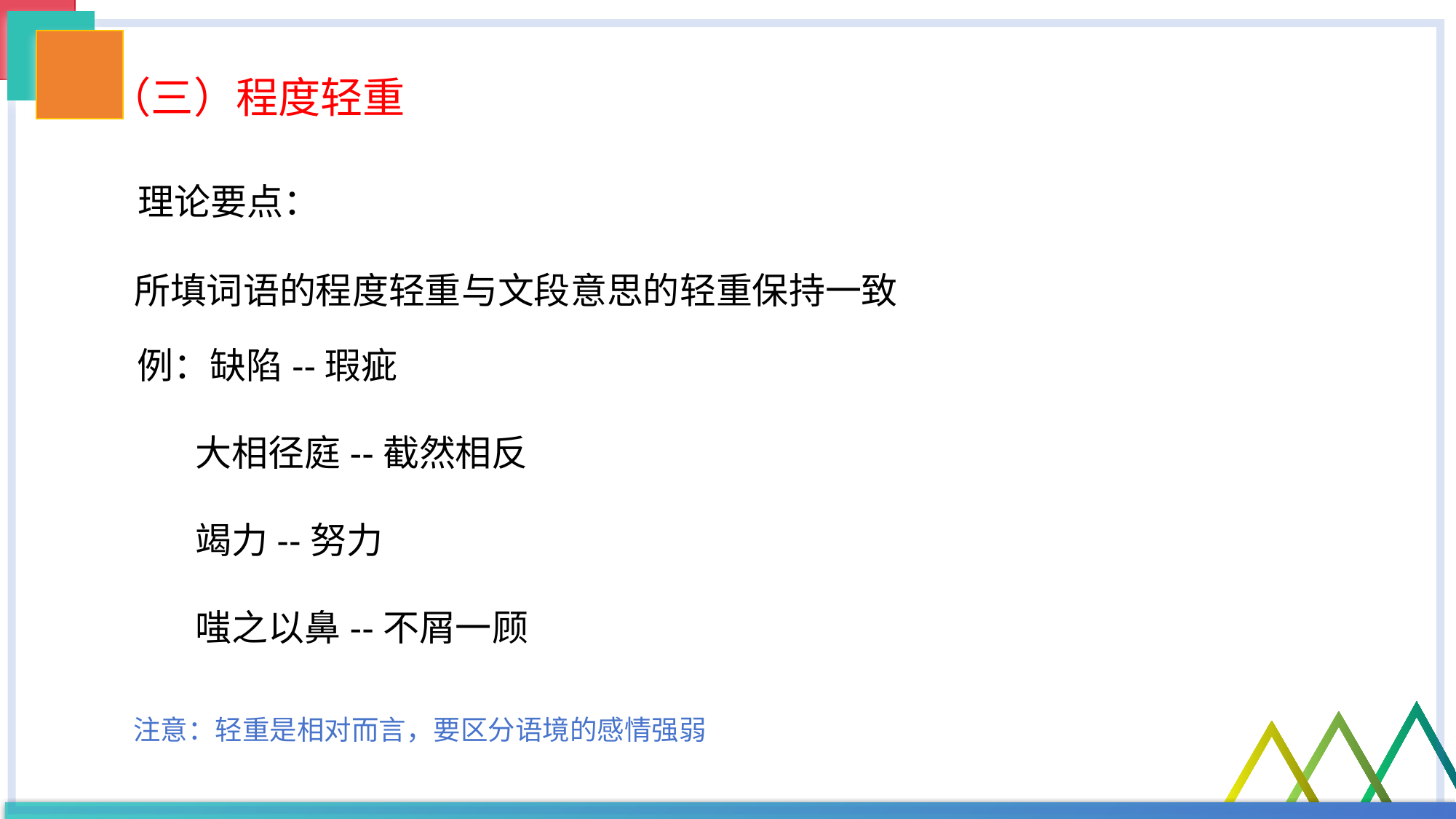

（三）程度轻重

  理论要点：

  所填词语的程度轻重与文段意思的轻重保持一致
例：缺陷--瑕疵

      大相径庭--截然相反

      竭力--努力

      嗤之以鼻--不屑一顾

注意：轻重是相对而言，要区分语境的感情强弱